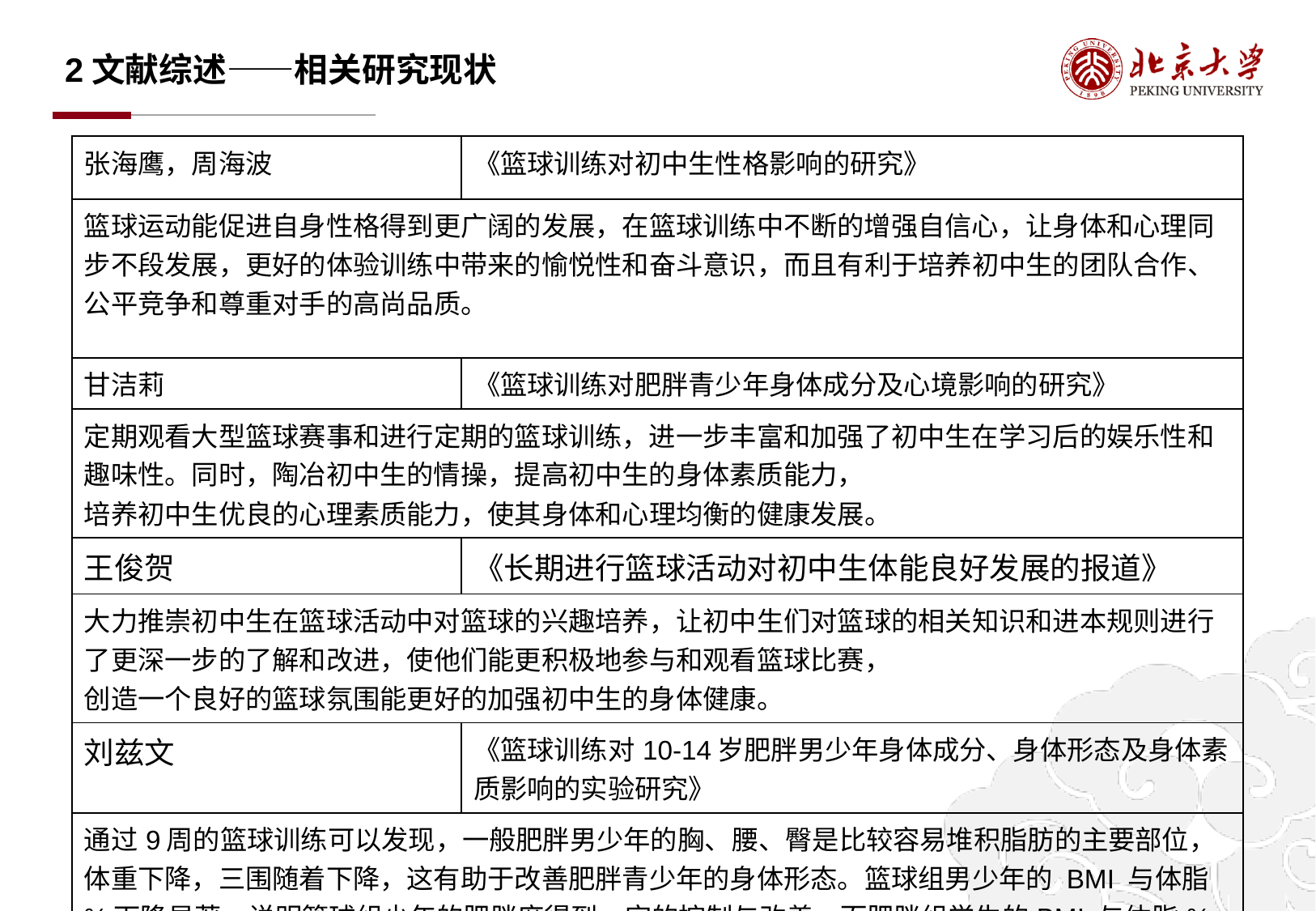

# 2文献综述——相关研究现状
| 张海鹰，周海波 | 《篮球训练对初中生性格影响的研究》 |
| --- | --- |
| 篮球运动能促进自身性格得到更广阔的发展，在篮球训练中不断的增强自信心，让身体和心理同步不段发展，更好的体验训练中带来的愉悦性和奋斗意识，而且有利于培养初中生的团队合作、公平竞争和尊重对手的高尚品质。 |  |
| 甘洁莉 | 《篮球训练对肥胖青少年身体成分及心境影响的研究》 |
| 定期观看大型篮球赛事和进行定期的篮球训练，进一步丰富和加强了初中生在学习后的娱乐性和趣味性。同时，陶冶初中生的情操，提高初中生的身体素质能力， 培养初中生优良的心理素质能力，使其身体和心理均衡的健康发展。 |  |
| 王俊贺 | 《长期进行篮球活动对初中生体能良好发展的报道》 |
| 大力推崇初中生在篮球活动中对篮球的兴趣培养，让初中生们对篮球的相关知识和进本规则进行了更深一步的了解和改进，使他们能更积极地参与和观看篮球比赛， 创造一个良好的篮球氛围能更好的加强初中生的身体健康。 |  |
| 刘兹文 | 《篮球训练对10-14岁肥胖男少年身体成分、身体形态及身体素质影响的实验研究》 |
| 通过9周的篮球训练可以发现，一般肥胖男少年的胸、腰、臀是比较容易堆积脂肪的主要部位，体重下降，三围随着下降，这有助于改善肥胖青少年的身体形态。篮球组男少年的 BMI 与体脂%下降显著，说明篮球组少年的肥胖度得到一定的控制与改善。而肥胖组学生的BMI 与体脂%出现了上升，表明肥胖组的学生的肥胖程度随着时间的增长而加深 |  |